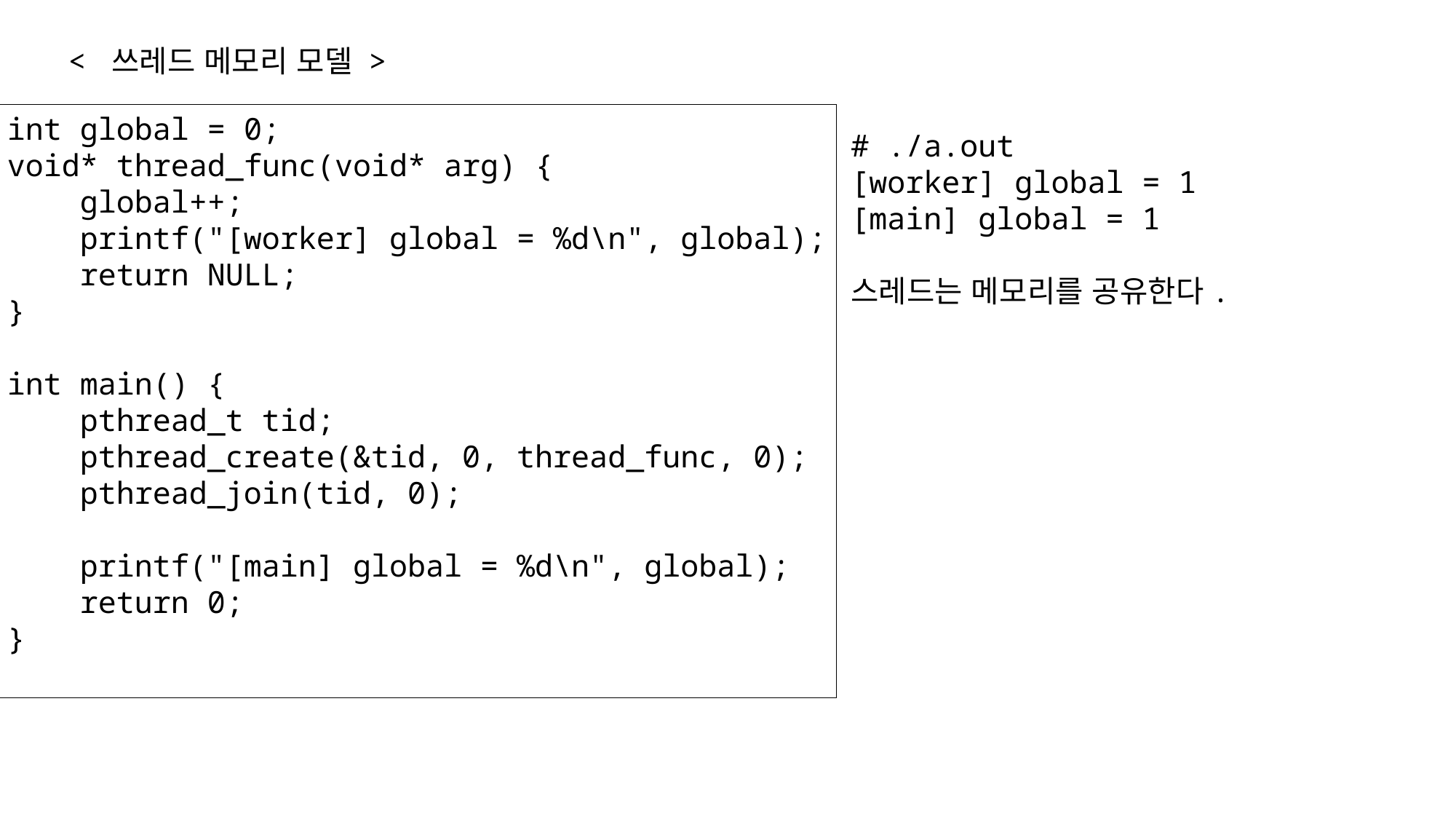

< 쓰레드 메모리 모델 >
int global = 0;
void* thread_func(void* arg) {
    global++;
    printf("[worker] global = %d\n", global);
    return NULL;
}

int main() {
    pthread_t tid;
    pthread_create(&tid, 0, thread_func, 0);
    pthread_join(tid, 0);

    printf("[main] global = %d\n", global);
    return 0;
}

# ./a.out
[worker] global = 1
[main] global = 1

스레드는 메모리를 공유한다.